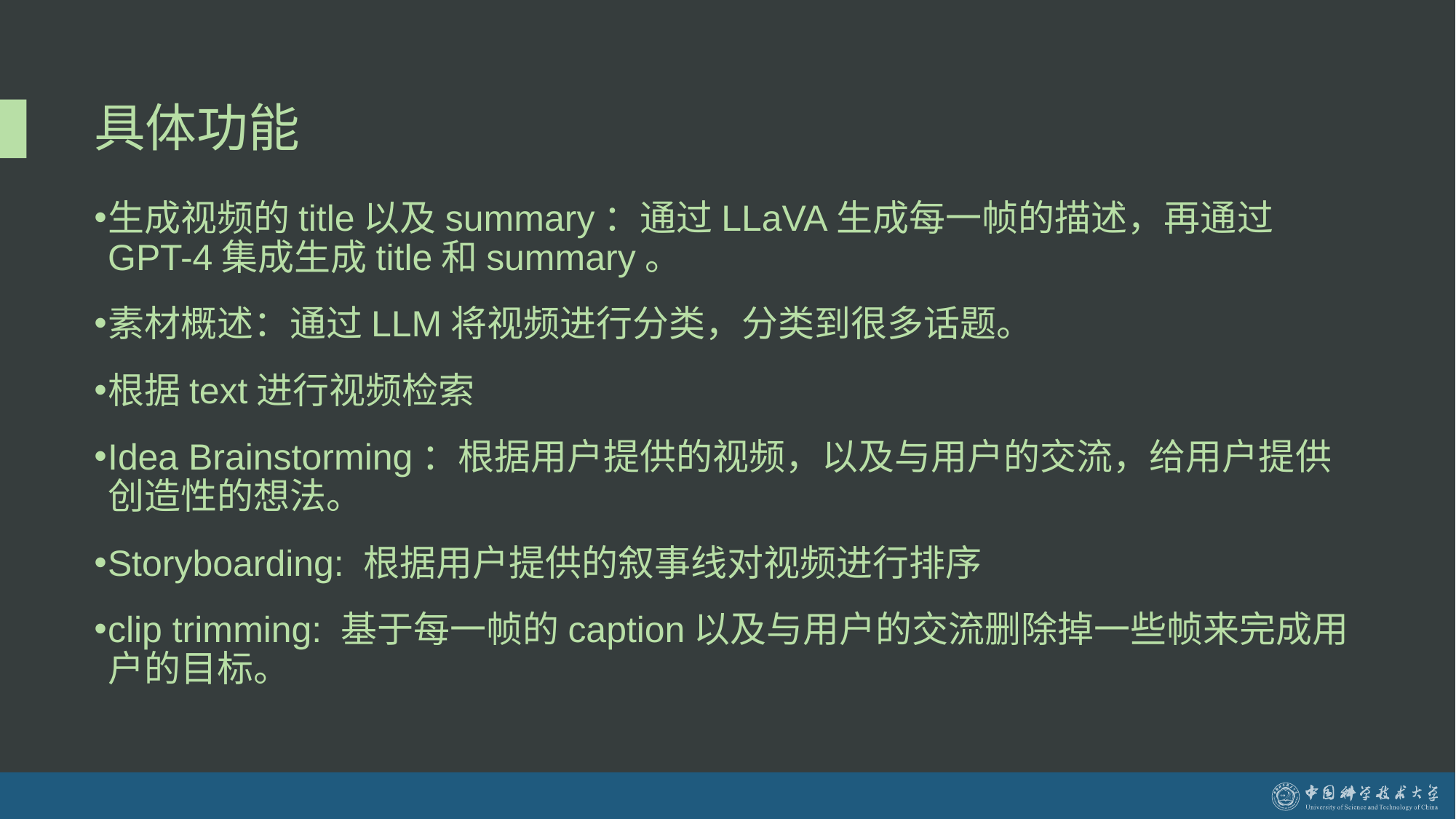

# 具体功能
生成视频的title以及summary：通过LLaVA生成每一帧的描述，再通过GPT-4集成生成title和summary。
素材概述：通过LLM将视频进行分类，分类到很多话题。
根据text进行视频检索
Idea Brainstorming：根据用户提供的视频，以及与用户的交流，给用户提供创造性的想法。
Storyboarding: 根据用户提供的叙事线对视频进行排序
clip trimming: 基于每一帧的caption以及与用户的交流删除掉一些帧来完成用户的目标。